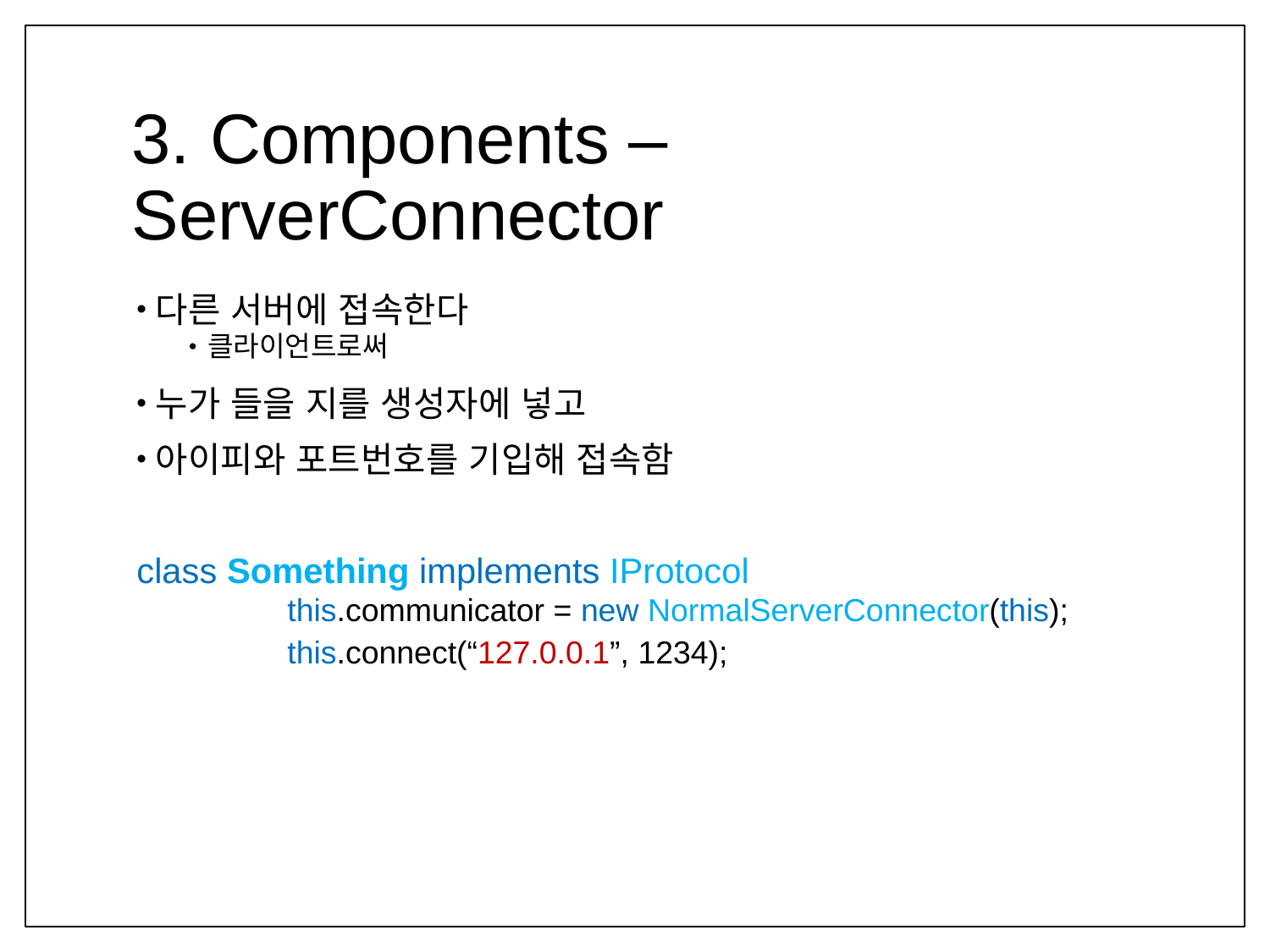

# 3. Components – ServerConnector
다른 서버에 접속한다
클라이언트로써
누가 들을 지를 생성자에 넣고
아이피와 포트번호를 기입해 접속함

class Something implements IProtocol
	this.communicator = new NormalServerConnector(this);
	this.connect(“127.0.0.1”, 1234);